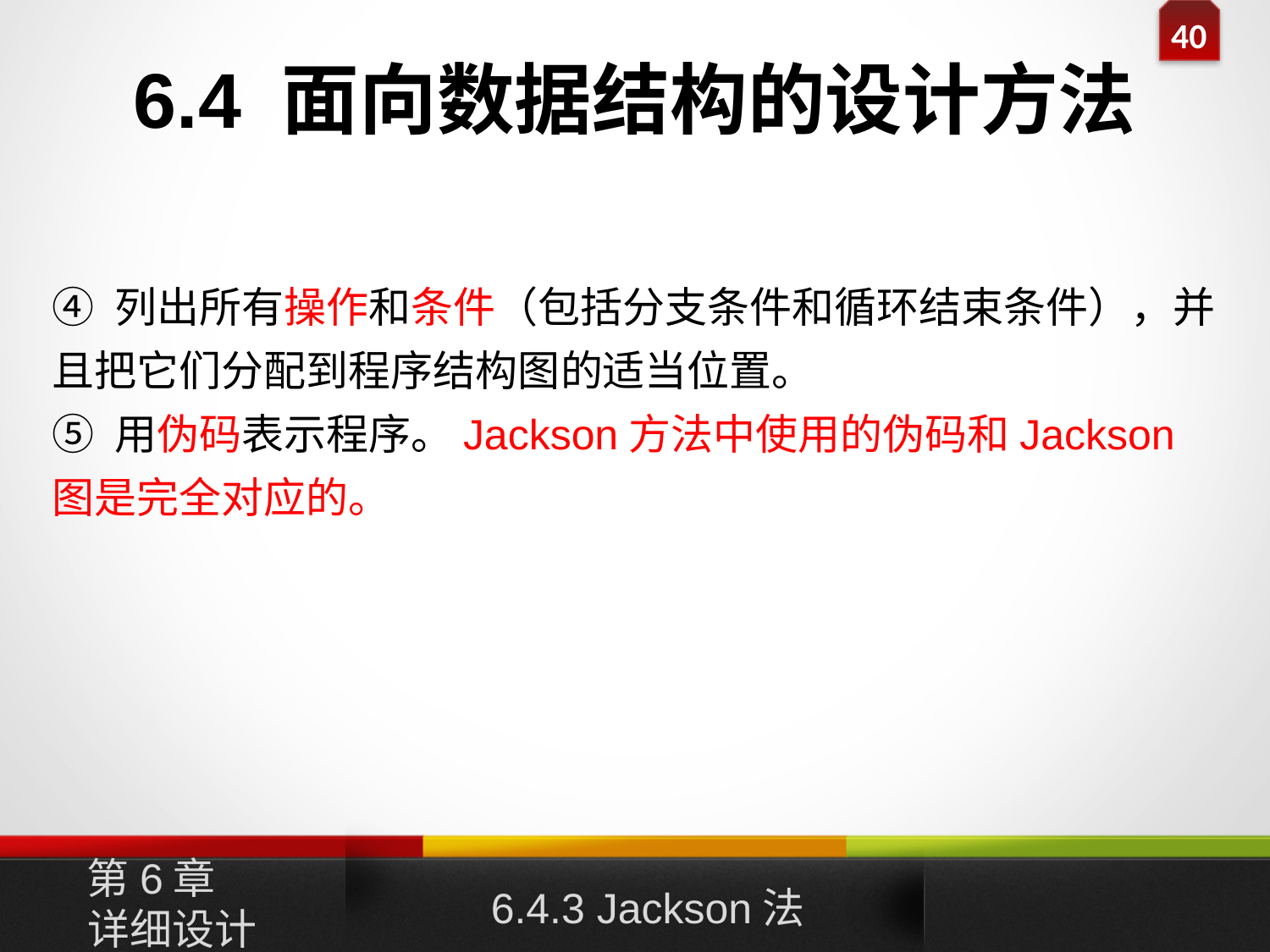

# 6.4 面向数据结构的设计方法
④ 列出所有操作和条件（包括分支条件和循环结束条件），并且把它们分配到程序结构图的适当位置。
⑤ 用伪码表示程序。Jackson方法中使用的伪码和Jackson图是完全对应的。
第6章
详细设计
6.4.3 Jackson法